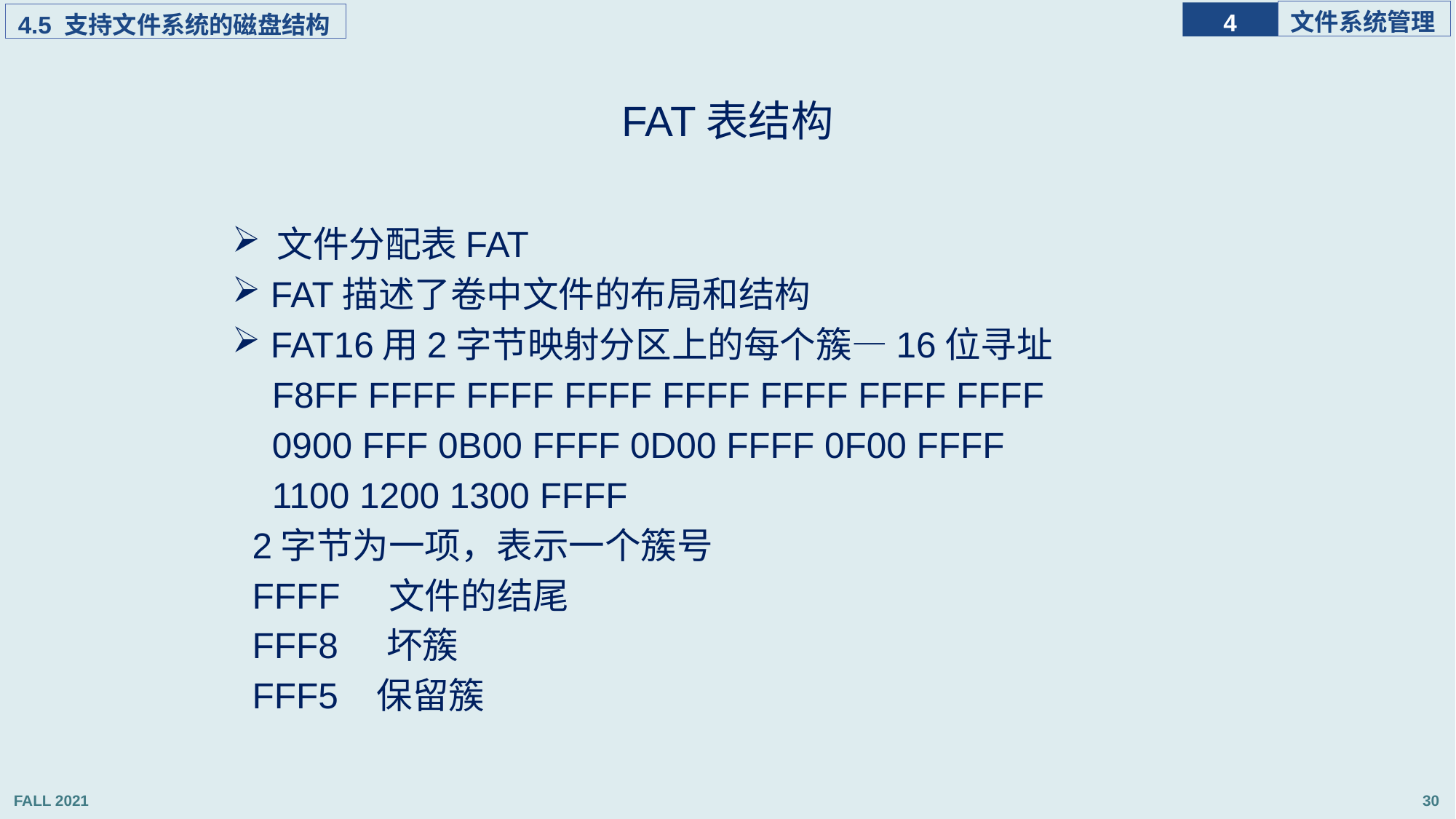

FAT表结构
 文件分配表FAT
 FAT描述了卷中文件的布局和结构
 FAT16用2字节映射分区上的每个簇—16位寻址
    F8FF FFFF FFFF FFFF FFFF FFFF FFFF FFFF
    0900 FFF 0B00 FFFF 0D00 FFFF 0F00 FFFF
    1100 1200 1300 FFFF
  2字节为一项，表示一个簇号
  FFFF    文件的结尾
  FFF8    坏簇
  FFF5   保留簇